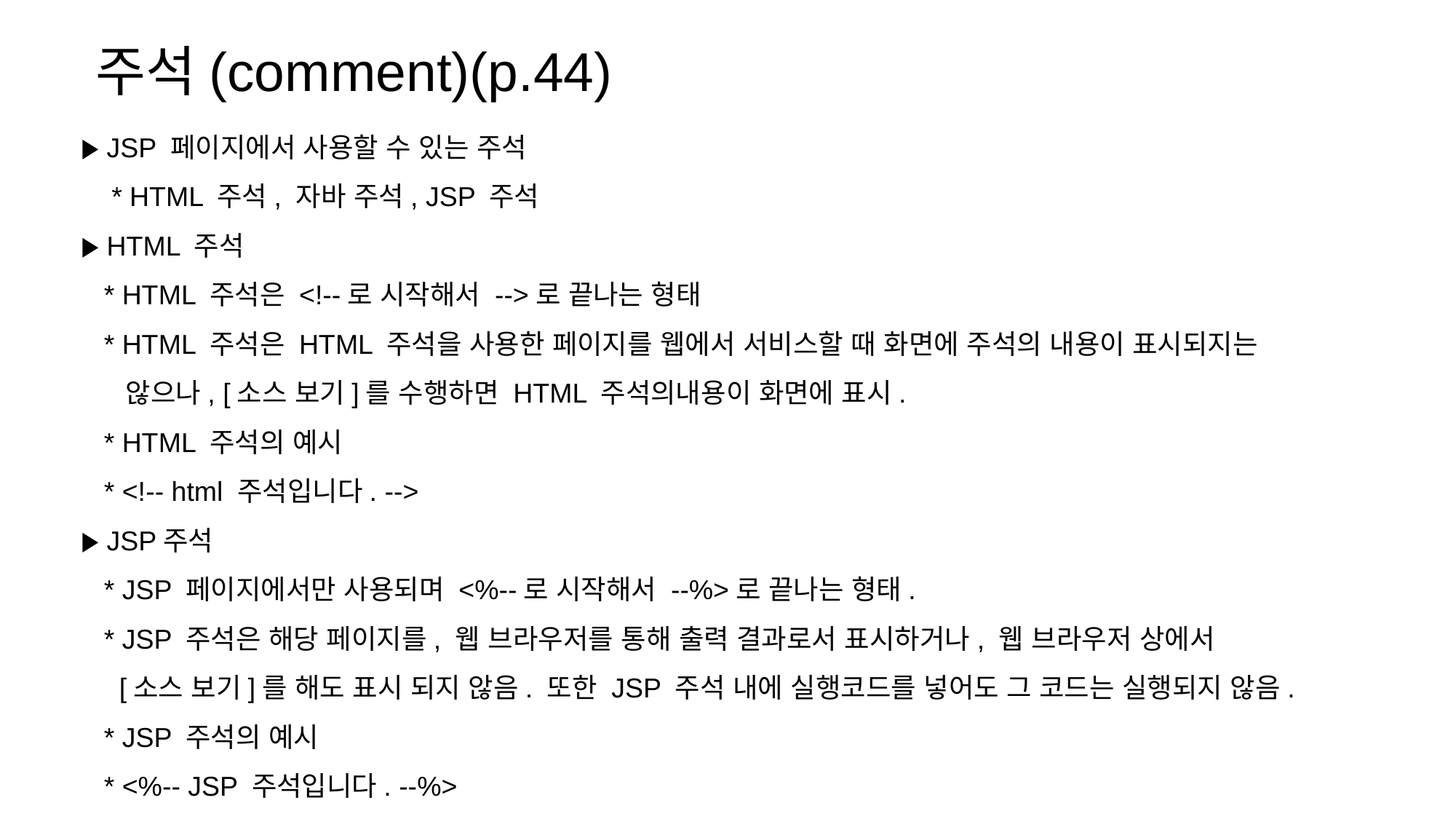

주석(comment)(p.44)
▶ JSP 페이지에서 사용할 수 있는 주석
    * HTML 주석, 자바 주석, JSP 주석
▶ HTML 주석
   * HTML 주석은 <!--로 시작해서 -->로 끝나는 형태
   * HTML 주석은 HTML 주석을 사용한 페이지를 웹에서 서비스할 때 화면에 주석의 내용이 표시되지는
     않으나, [소스 보기]를 수행하면 HTML 주석의내용이 화면에 표시.
   * HTML 주석의 예시
   * <!-- html 주석입니다. -->
▶ JSP주석
   * JSP 페이지에서만 사용되며 <%--로 시작해서 --%>로 끝나는 형태.
   * JSP 주석은 해당 페이지를, 웹 브라우저를 통해 출력 결과로서 표시하거나, 웹 브라우저 상에서
     [소스 보기]를 해도 표시 되지 않음. 또한 JSP 주석 내에 실행코드를 넣어도 그 코드는 실행되지 않음.
   * JSP 주석의 예시
   * <%-- JSP 주석입니다. --%>